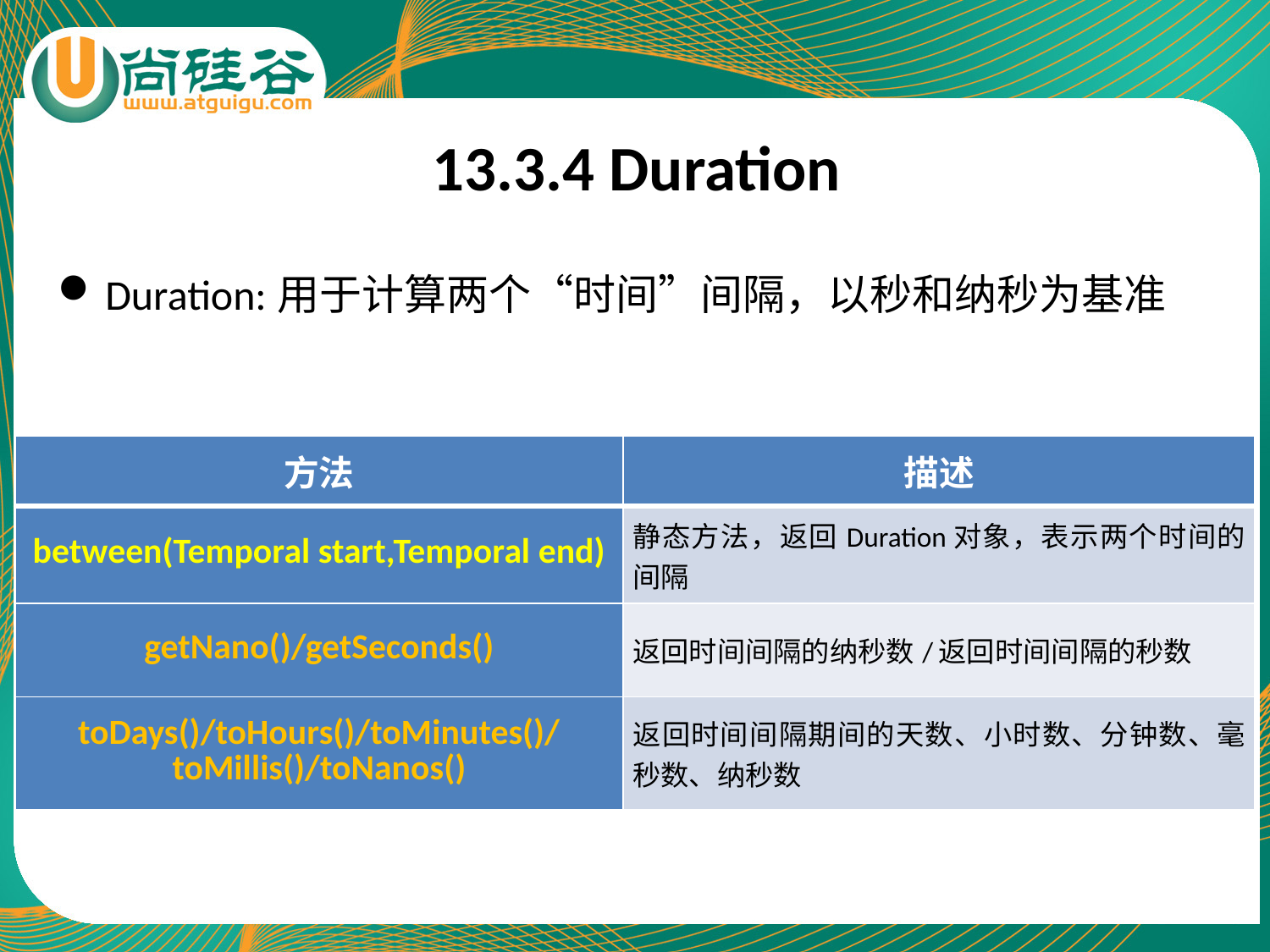

# 13.3.4 Duration
Duration:用于计算两个“时间”间隔，以秒和纳秒为基准
| 方法 | 描述 |
| --- | --- |
| between(Temporal start,Temporal end) | 静态方法，返回Duration对象，表示两个时间的间隔 |
| getNano()/getSeconds() | 返回时间间隔的纳秒数/返回时间间隔的秒数 |
| toDays()/toHours()/toMinutes()/ toMillis()/toNanos() | 返回时间间隔期间的天数、小时数、分钟数、毫秒数、纳秒数 |